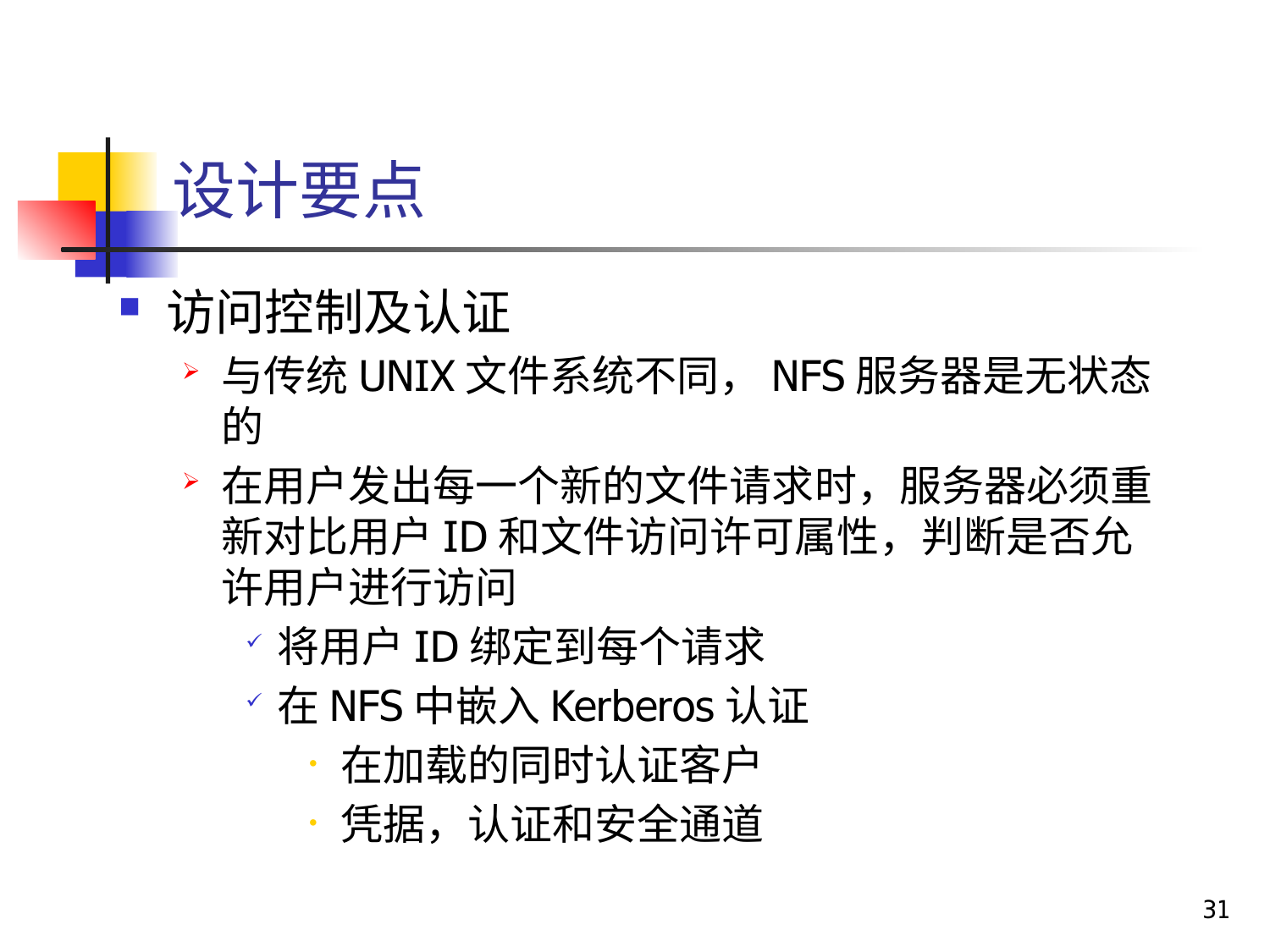

设计要点
访问控制及认证
与传统UNIX文件系统不同，NFS服务器是无状态的
在用户发出每一个新的文件请求时，服务器必须重新对比用户ID和文件访问许可属性，判断是否允许用户进行访问
将用户ID绑定到每个请求
在NFS中嵌入Kerberos认证
在加载的同时认证客户
凭据，认证和安全通道
31